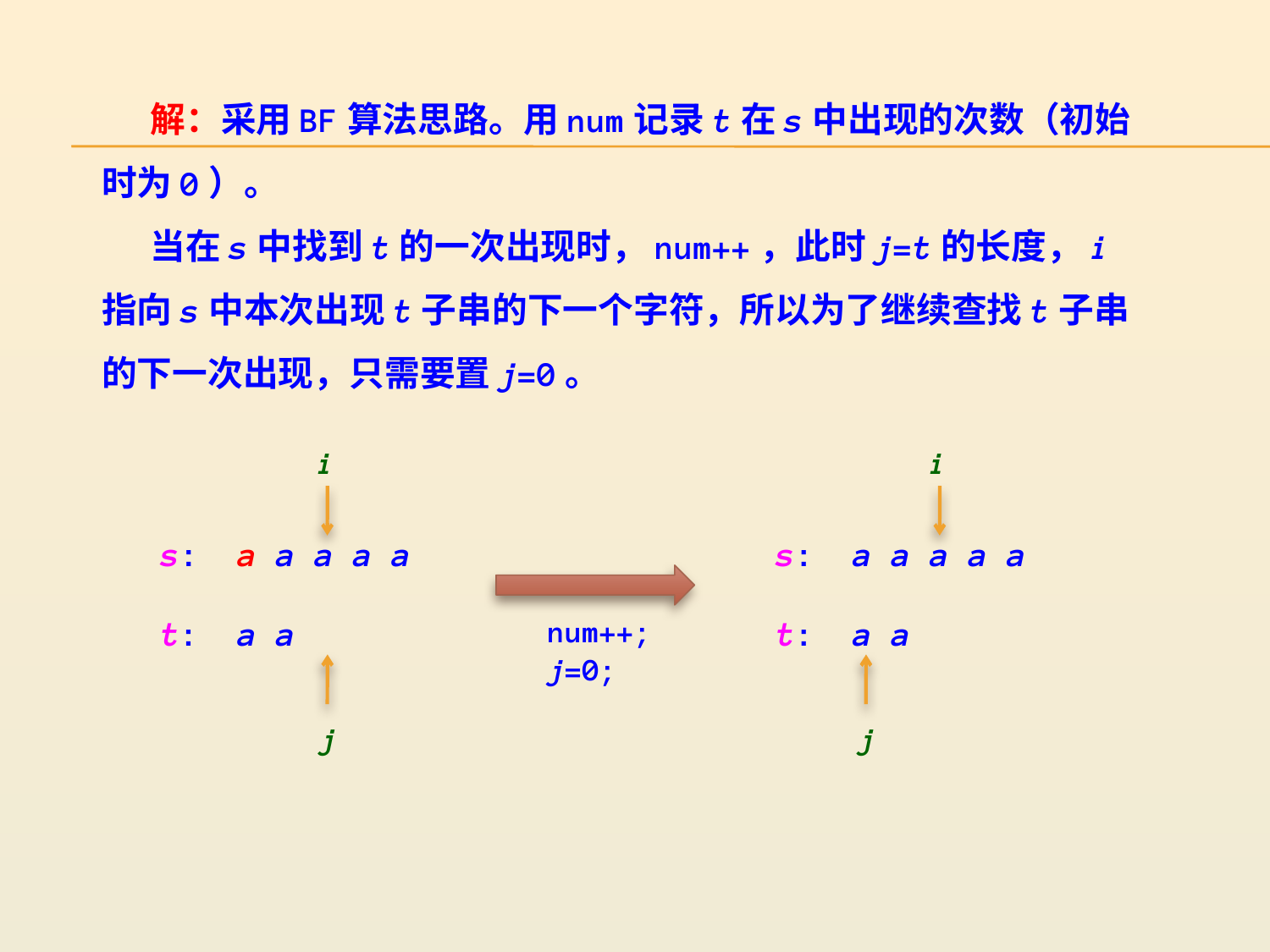

解：采用BF算法思路。用num记录t在s中出现的次数（初始时为0）。
     当在s中找到t的一次出现时，num++，此时j=t的长度，i指向s中本次出现t子串的下一个字符，所以为了继续查找t子串的下一次出现，只需要置j=0。
i
s:  a a a a a
t:  a a
j
i
s:  a a a a a
t:  a a
j

num++;
j=0;